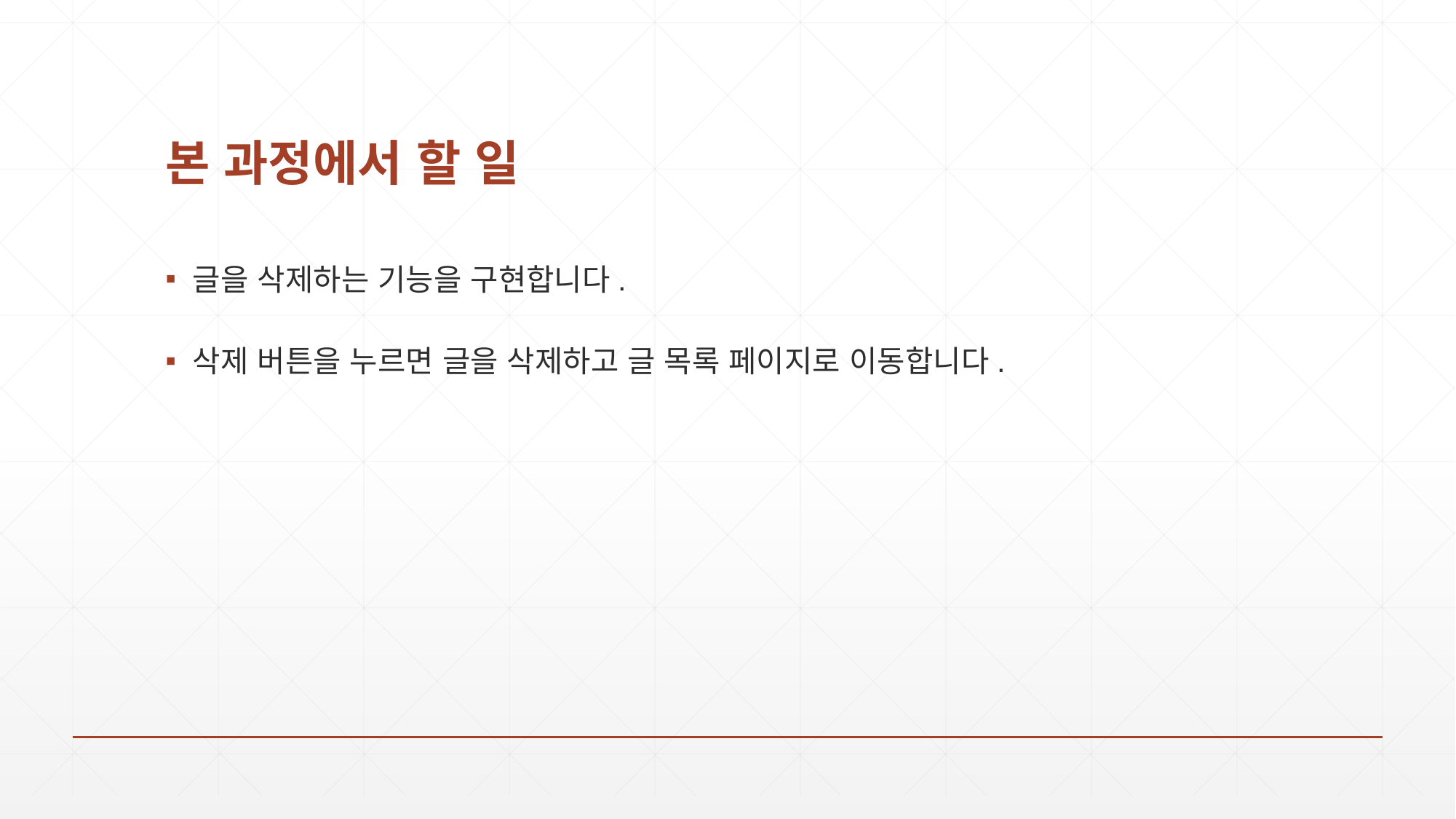

# 본 과정에서 할 일
글을 삭제하는 기능을 구현합니다.
삭제 버튼을 누르면 글을 삭제하고 글 목록 페이지로 이동합니다.